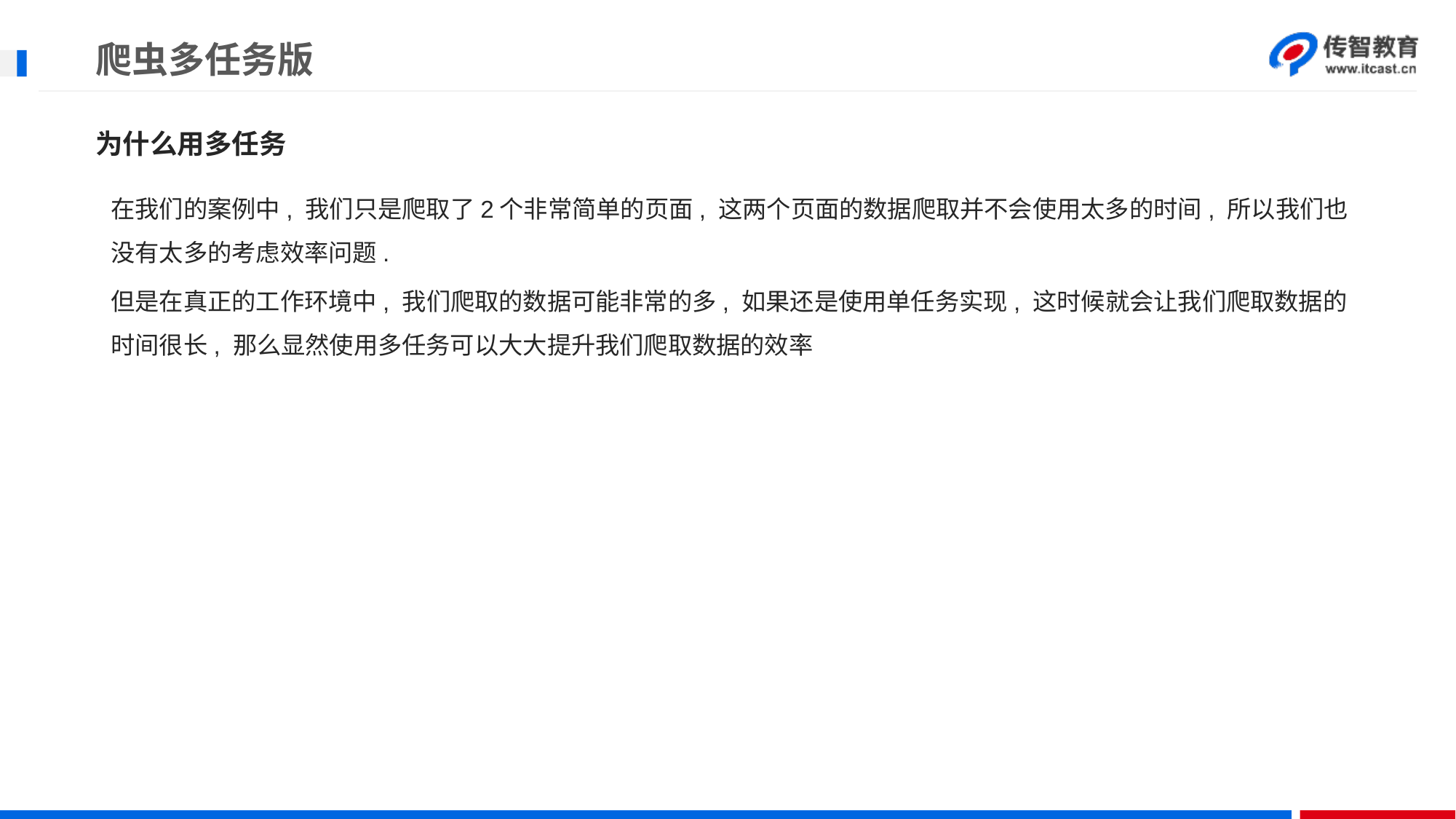

# 爬虫多任务版
为什么用多任务
在我们的案例中, 我们只是爬取了2个非常简单的页面, 这两个页面的数据爬取并不会使用太多的时间, 所以我们也没有太多的考虑效率问题.
但是在真正的工作环境中, 我们爬取的数据可能非常的多, 如果还是使用单任务实现, 这时候就会让我们爬取数据的时间很长, 那么显然使用多任务可以大大提升我们爬取数据的效率